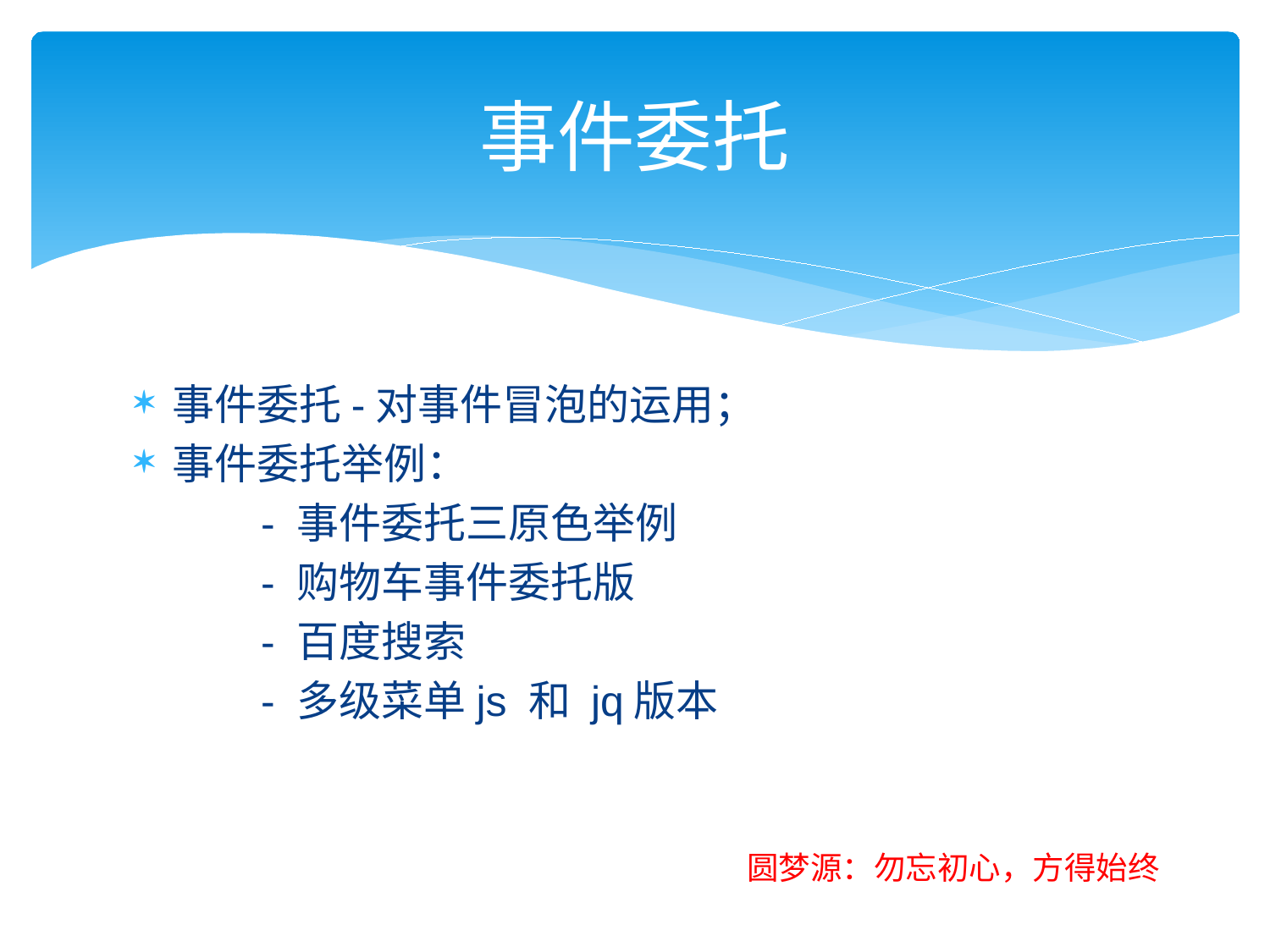

# 事件委托
事件委托-对事件冒泡的运用；
事件委托举例：
	- 事件委托三原色举例
	- 购物车事件委托版
	- 百度搜索
	- 多级菜单js 和 jq版本